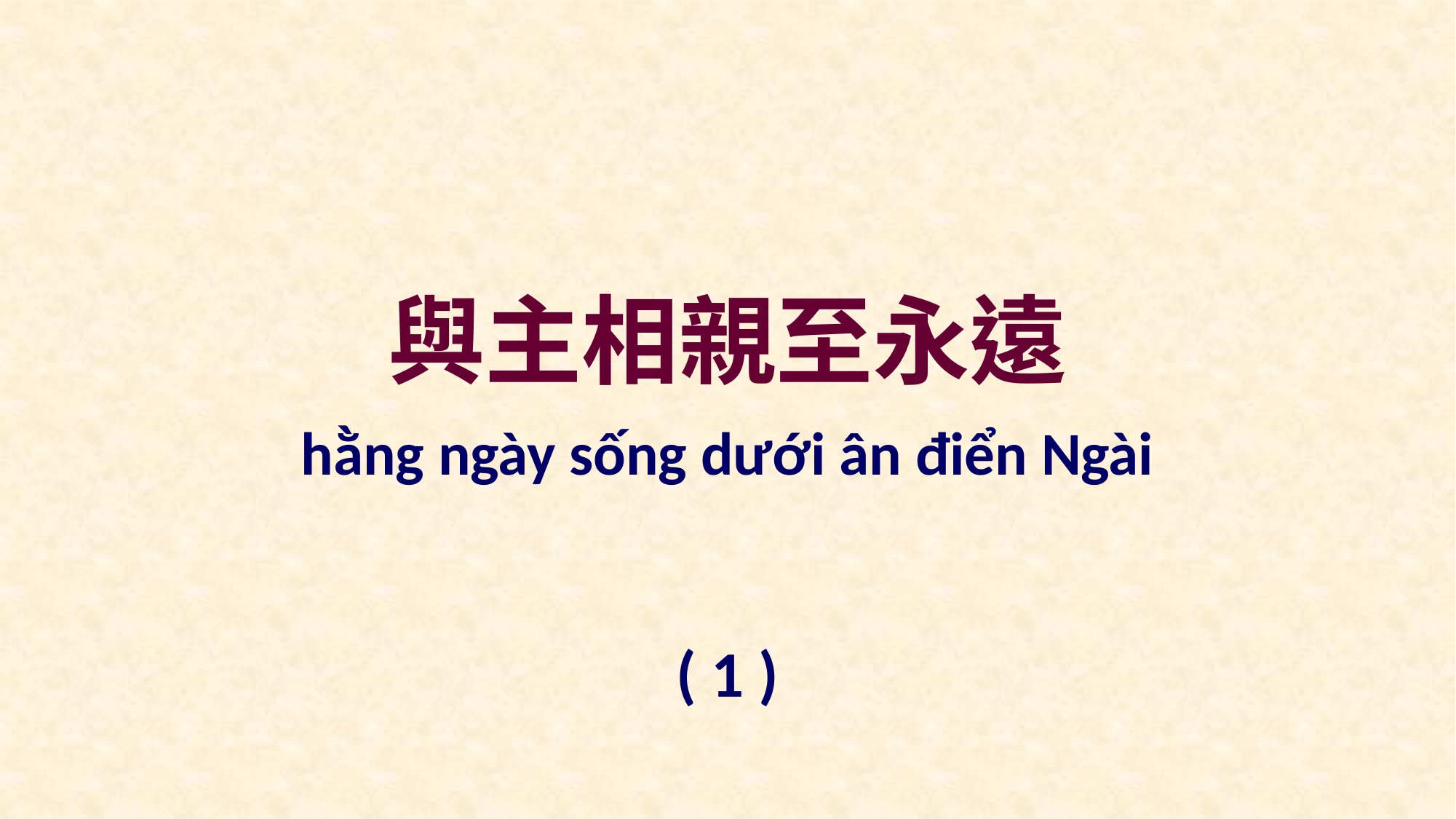

與主相親至永遠
hằng ngày sống dưới ân điển Ngài
( 1 )